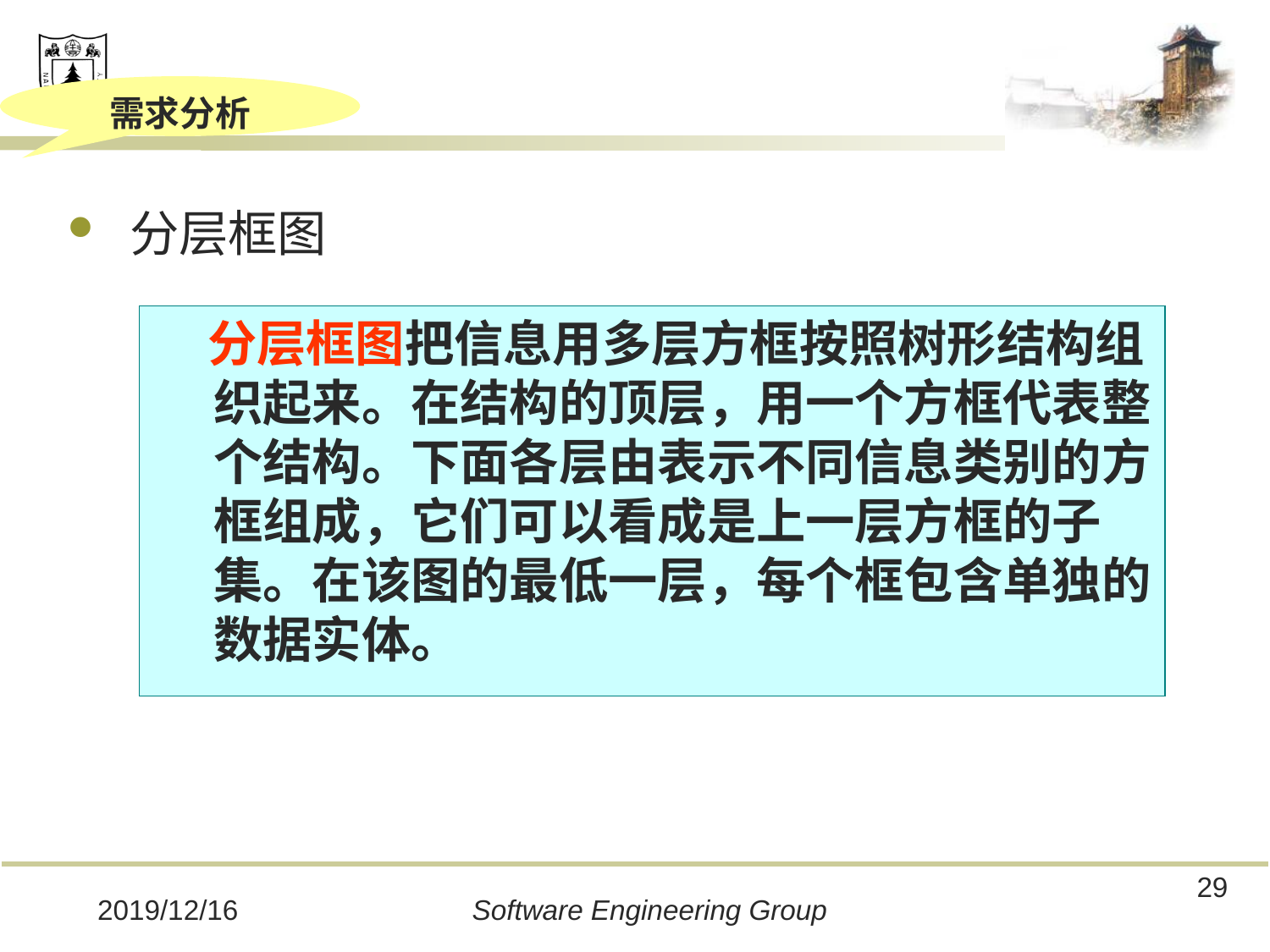

需求分析
分层框图
    分层框图把信息用多层方框按照树形结构组织起来。在结构的顶层，用一个方框代表整个结构。下面各层由表示不同信息类别的方框组成，它们可以看成是上一层方框的子集。在该图的最低一层，每个框包含单独的数据实体。
29
2019/12/16
Software Engineering Group